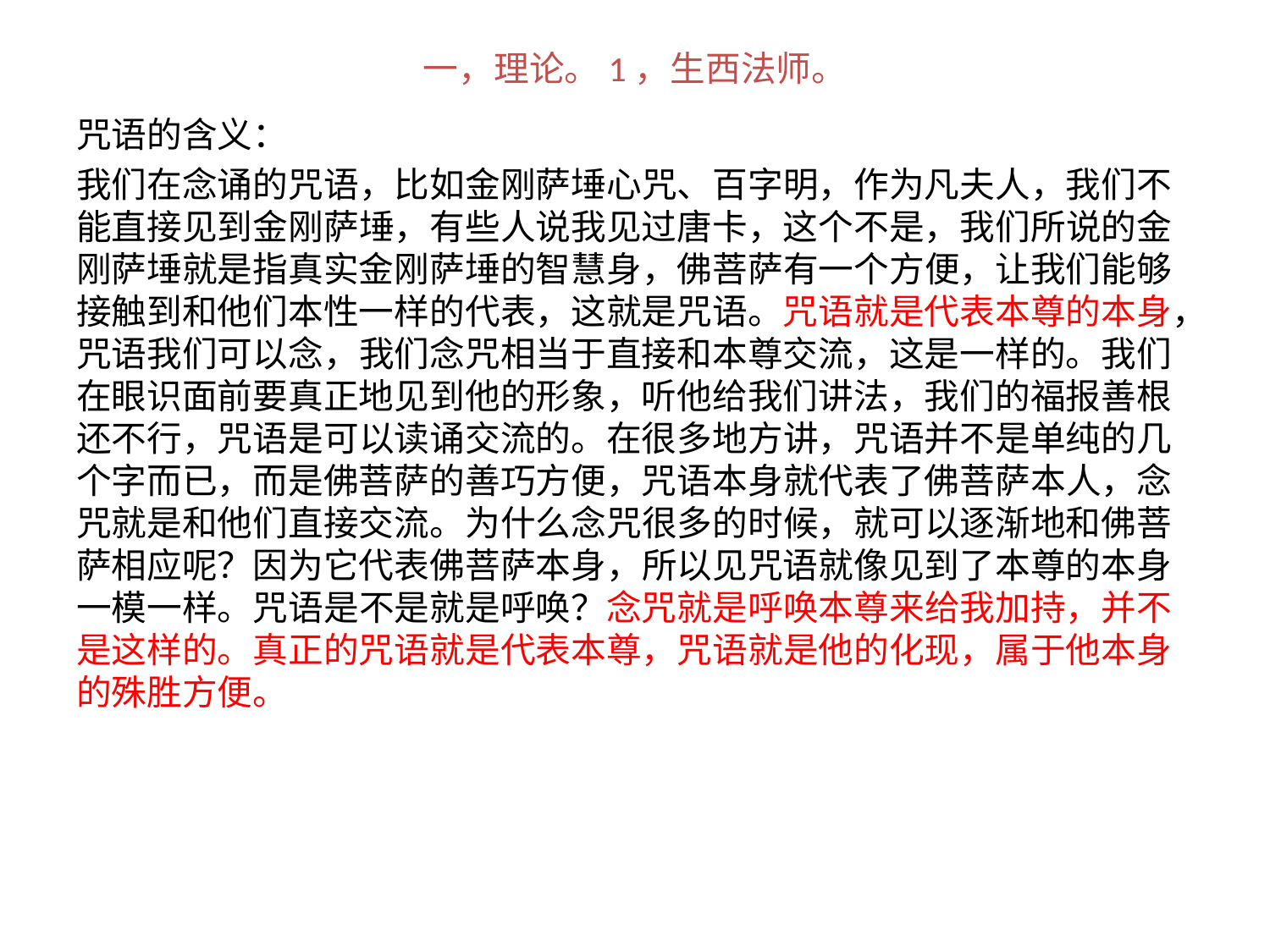

# 一，理论。1，生西法师。
咒语的含义：
我们在念诵的咒语，比如金刚萨埵心咒、百字明，作为凡夫人，我们不能直接见到金刚萨埵，有些人说我见过唐卡，这个不是，我们所说的金刚萨埵就是指真实金刚萨埵的智慧身，佛菩萨有一个方便，让我们能够接触到和他们本性一样的代表，这就是咒语。咒语就是代表本尊的本身，咒语我们可以念，我们念咒相当于直接和本尊交流，这是一样的。我们在眼识面前要真正地见到他的形象，听他给我们讲法，我们的福报善根还不行，咒语是可以读诵交流的。在很多地方讲，咒语并不是单纯的几个字而已，而是佛菩萨的善巧方便，咒语本身就代表了佛菩萨本人，念咒就是和他们直接交流。为什么念咒很多的时候，就可以逐渐地和佛菩萨相应呢？因为它代表佛菩萨本身，所以见咒语就像见到了本尊的本身一模一样。咒语是不是就是呼唤？念咒就是呼唤本尊来给我加持，并不是这样的。真正的咒语就是代表本尊，咒语就是他的化现，属于他本身的殊胜方便。